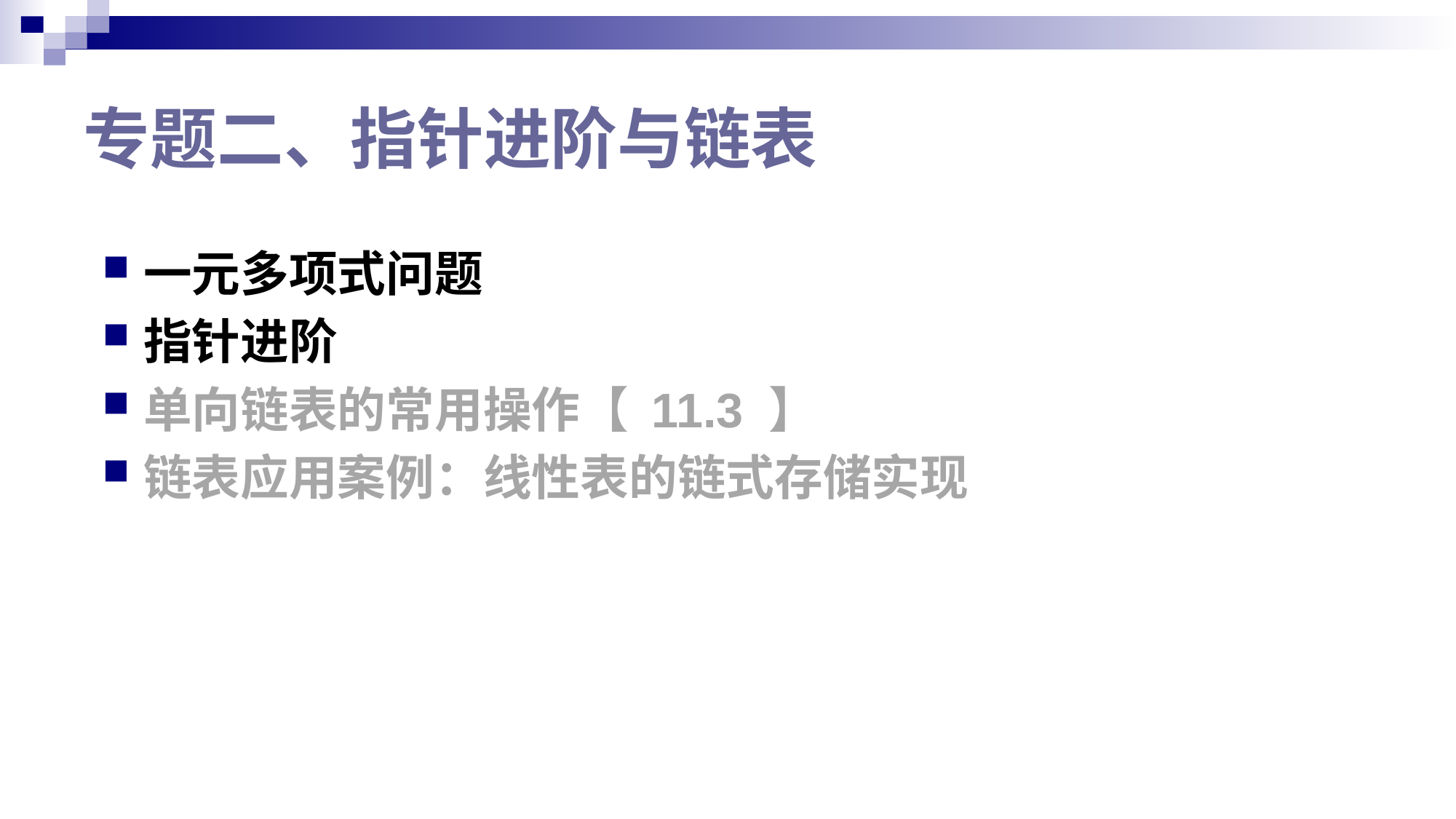

# 专题二、指针进阶与链表
一元多项式问题
指针进阶
单向链表的常用操作【 11.3 】
链表应用案例：线性表的链式存储实现